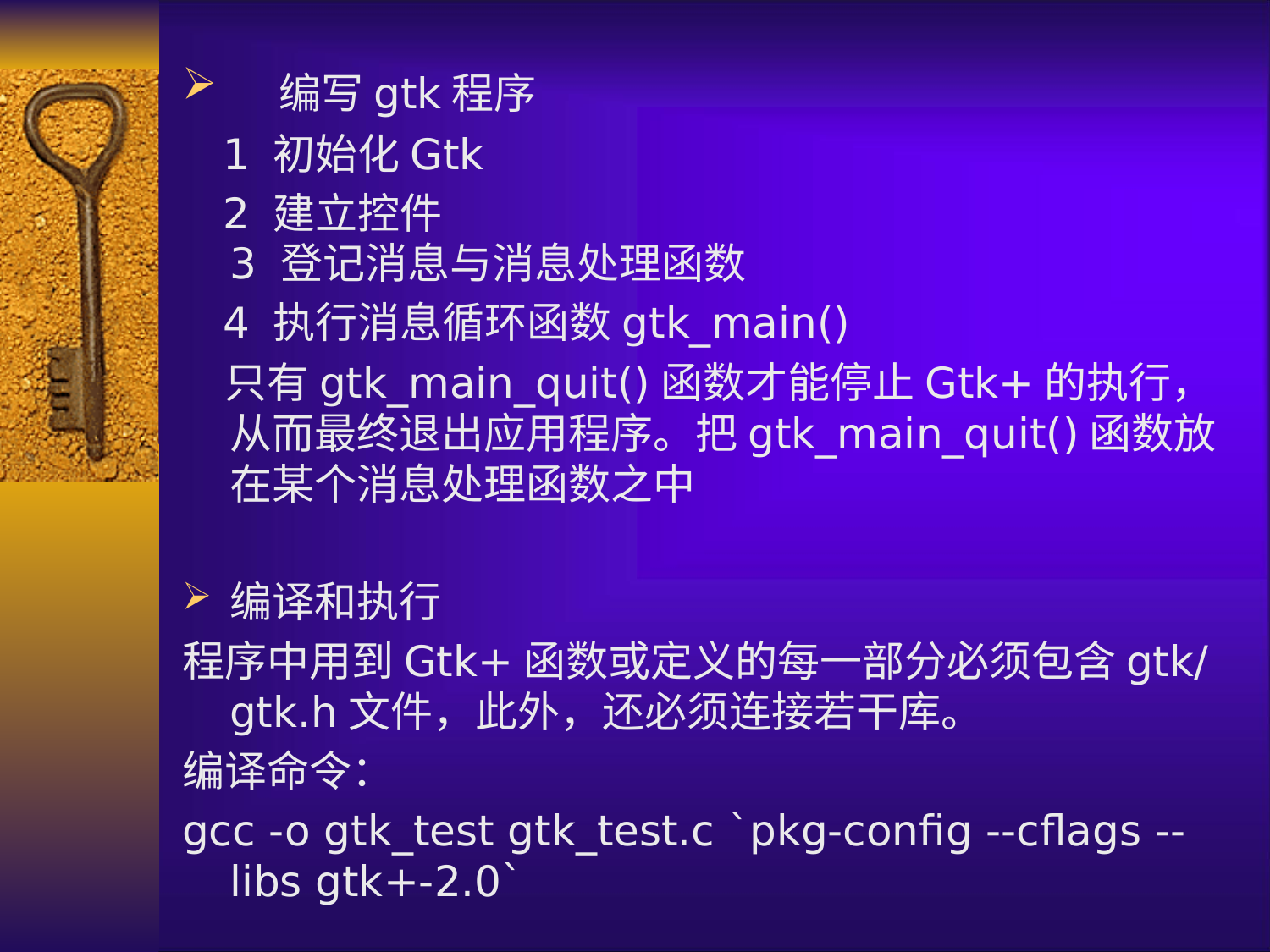

编写gtk程序
   1 初始化Gtk
   2 建立控件
3 登记消息与消息处理函数
   4 执行消息循环函数gtk_main()
　只有gtk_main_quit()函数才能停止Gtk+的执行，从而最终退出应用程序。把gtk_main_quit()函数放在某个消息处理函数之中

编译和执行
程序中用到Gtk+函数或定义的每一部分必须包含gtk/gtk.h文件，此外，还必须连接若干库。
编译命令：
gcc -o gtk_test gtk_test.c `pkg-config --cflags --libs gtk+-2.0`

或者：
gcc -o gtk_test gtk_test.c `pkg-config --cflags --libs gtk+-3.0`
运行命令：
./gtk_test
　gcc test.c -o test `gtk-config --cflags``gtk-config --libs`  反引号（在键盘上位于字符1的左边
   chmod -777 hello”将hello设定为可执行的文件。